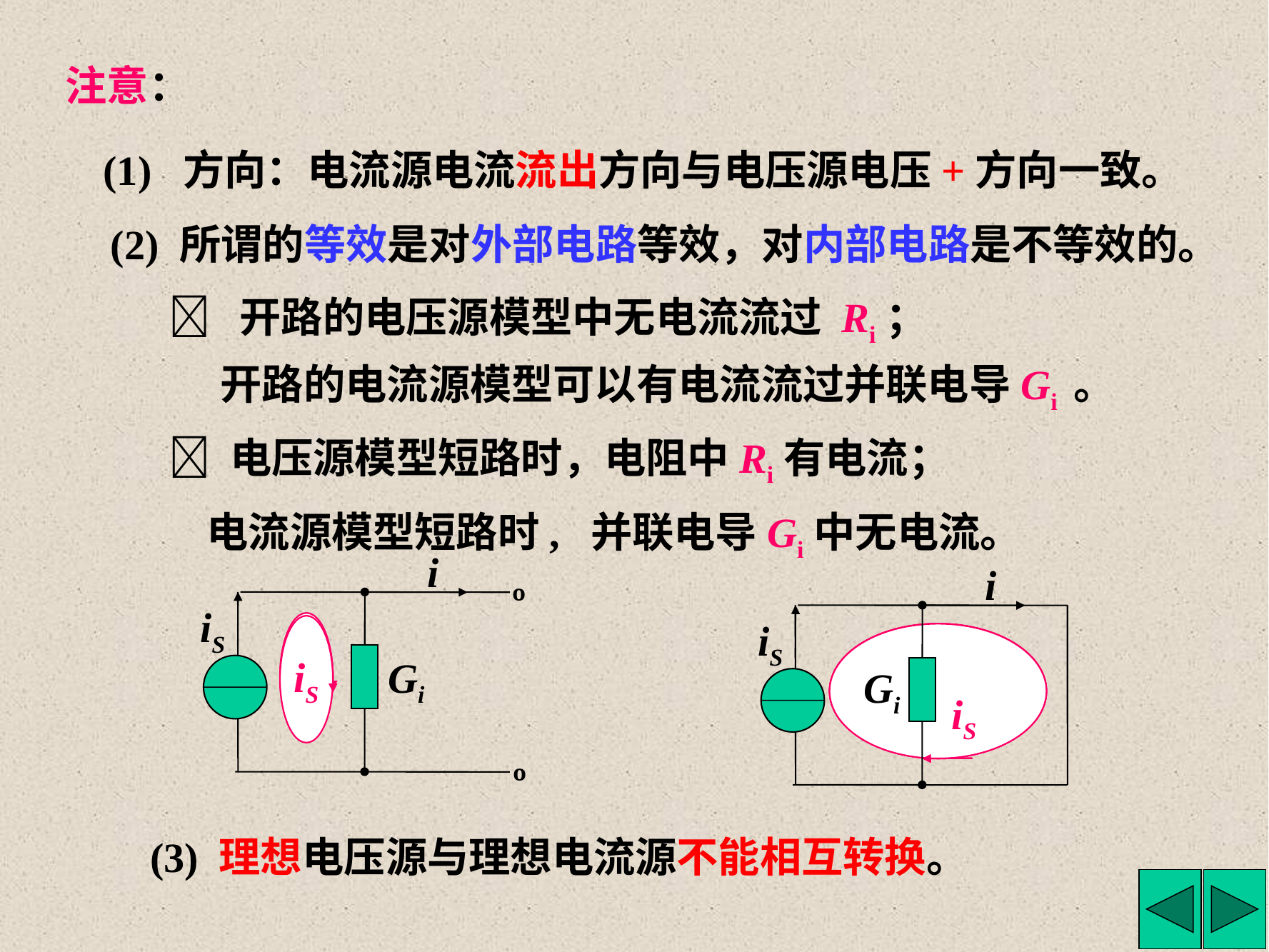

注意：
(1)  方向：电流源电流流出方向与电压源电压+方向一致。
(2) 所谓的等效是对外部电路等效，对内部电路是不等效的。
 •  开路的电压源模型中无电流流过 Ri；
开路的电流源模型可以有电流流过并联电导Gi 。
• 电压源模型短路时，电阻中Ri有电流；
电流源模型短路时,  并联电导Gi中无电流。
i
º

iS

Gi

º

i

iS
Gi

iS

iS

iS

iS

       iS

       iS

       iS

       iS

(3) 理想电压源与理想电流源不能相互转换。